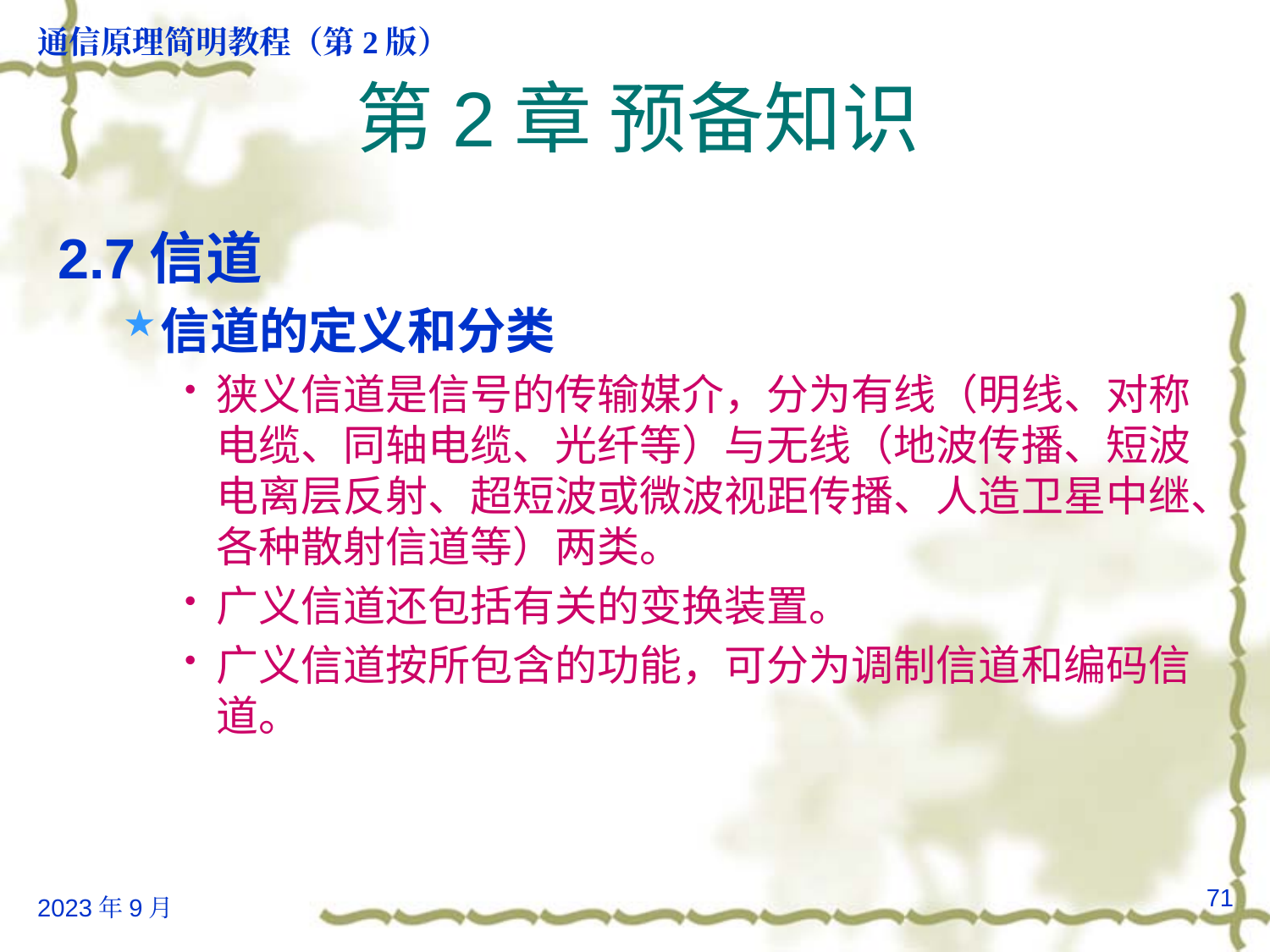

# 第2章 预备知识
2.7信道
信道的定义和分类
狭义信道是信号的传输媒介，分为有线（明线、对称电缆、同轴电缆、光纤等）与无线（地波传播、短波电离层反射、超短波或微波视距传播、人造卫星中继、各种散射信道等）两类。
广义信道还包括有关的变换装置。
广义信道按所包含的功能，可分为调制信道和编码信道。
71